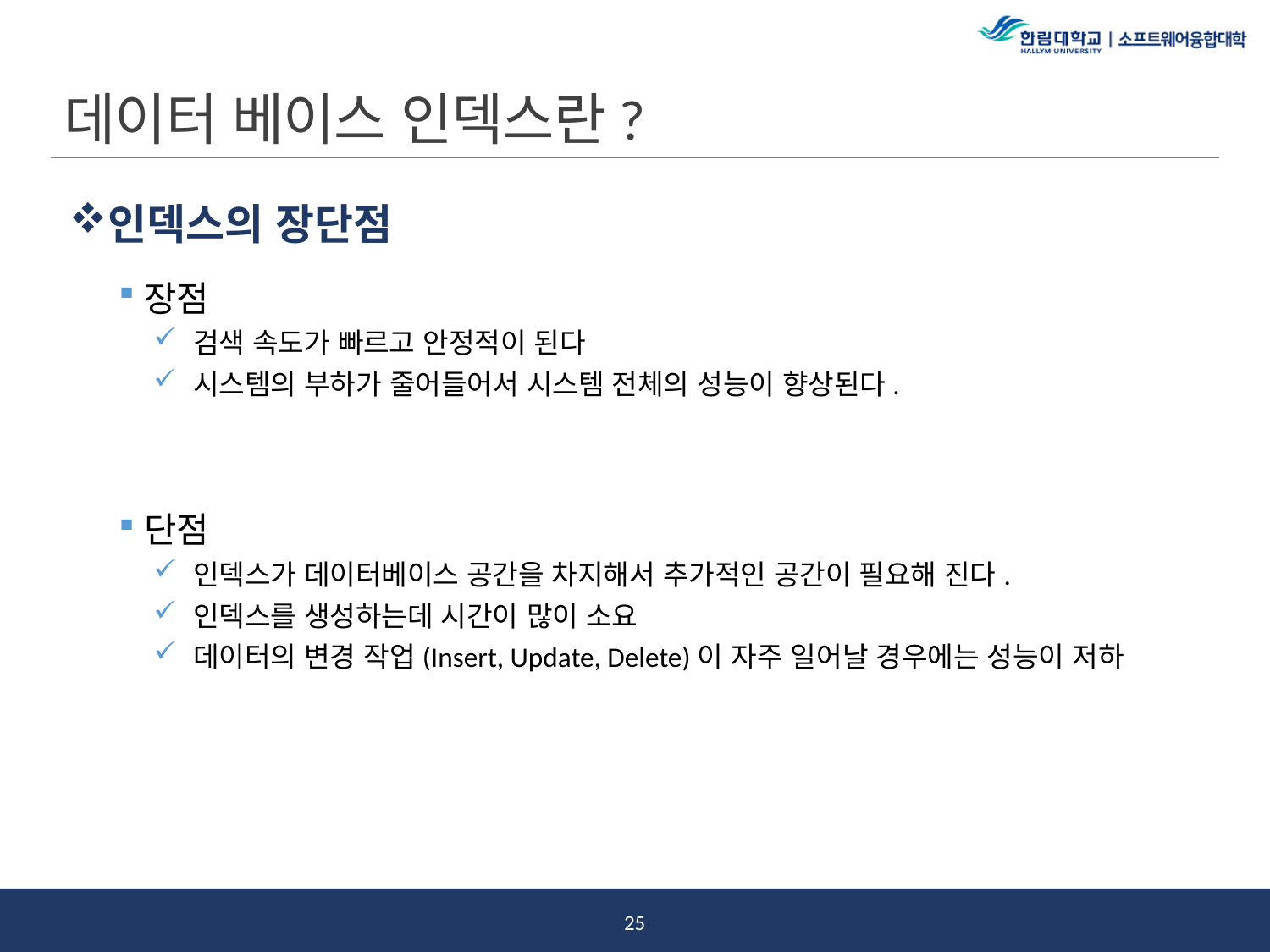

# 데이터 베이스 인덱스란?
인덱스의 장단점
장점
검색 속도가 빠르고 안정적이 된다
시스템의 부하가 줄어들어서 시스템 전체의 성능이 향상된다.

단점
인덱스가 데이터베이스 공간을 차지해서 추가적인 공간이 필요해 진다.
인덱스를 생성하는데 시간이 많이 소요
데이터의 변경 작업(Insert, Update, Delete)이 자주 일어날 경우에는 성능이 저하

25